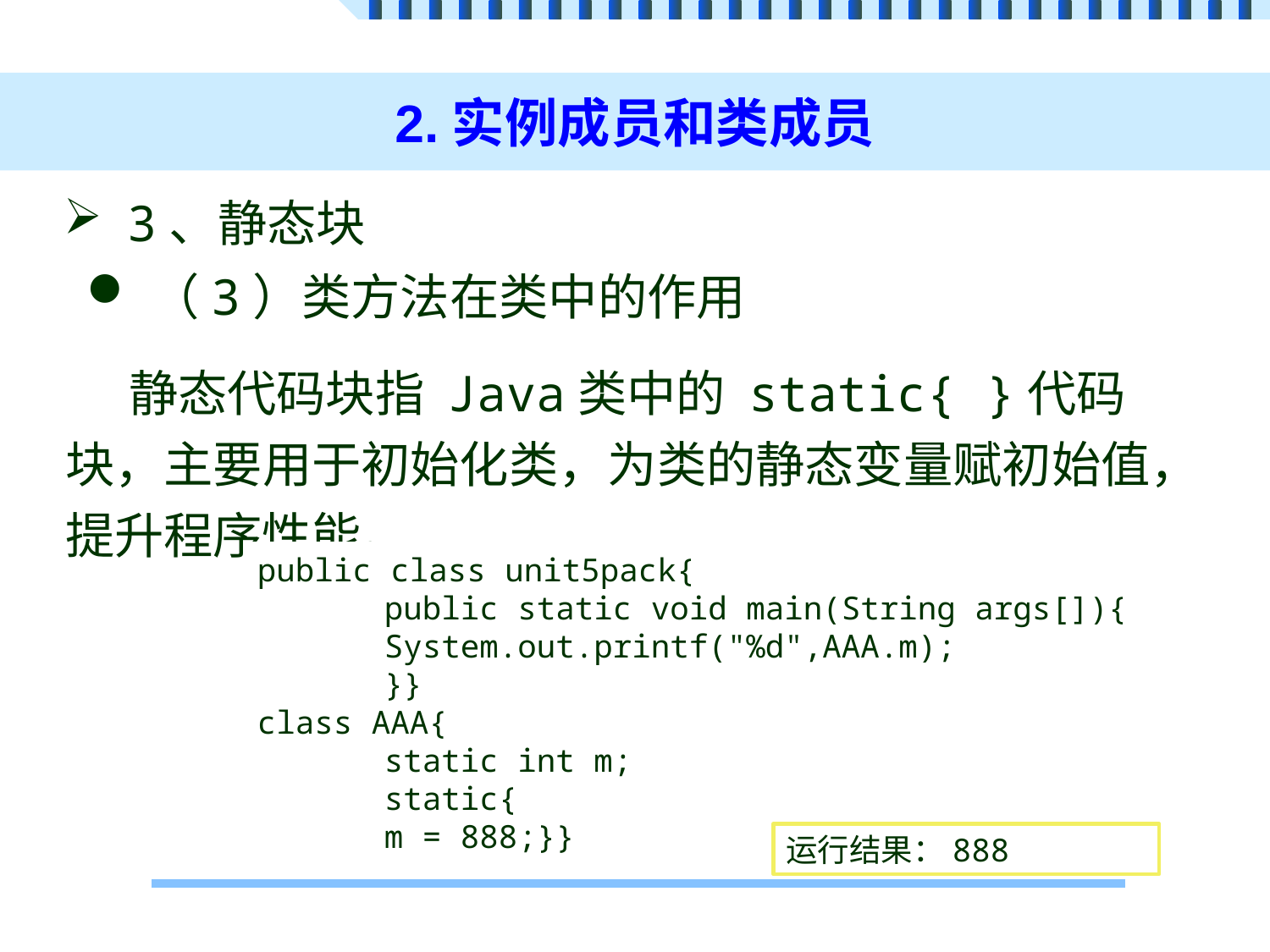

# 2.实例成员和类成员
3、静态块
（3）类方法在类中的作用
静态代码块指 Java类中的 static{ }代码块，主要用于初始化类，为类的静态变量赋初始值，提升程序性能。
public class unit5pack{
	public static void main(String args[]){
	System.out.printf("%d",AAA.m);
	}}
class AAA{
	static int m;
	static{
	m = 888;}}
运行结果：888